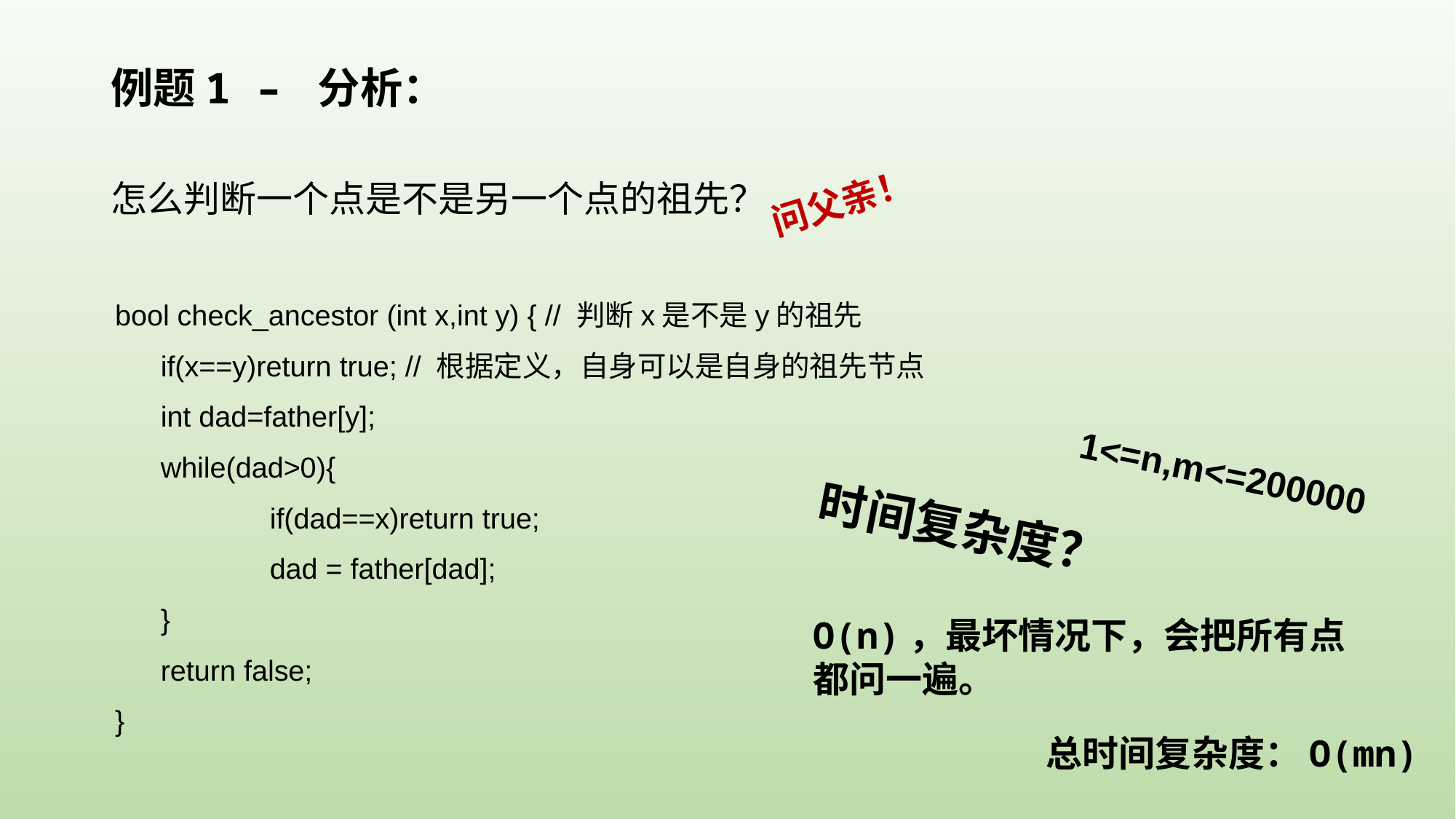

例题1 – 分析：
怎么判断一个点是不是另一个点的祖先？
问父亲！
bool check_ancestor (int x,int y) { // 判断x是不是y的祖先
	if(x==y)return true; // 根据定义，自身可以是自身的祖先节点
	int dad=father[y];
	while(dad>0){
		if(dad==x)return true;
		dad = father[dad];
	}
	return false;
}

1<=n,m<=200000
时间复杂度？
O(n)，最坏情况下，会把所有点都问一遍。
总时间复杂度：O(mn)